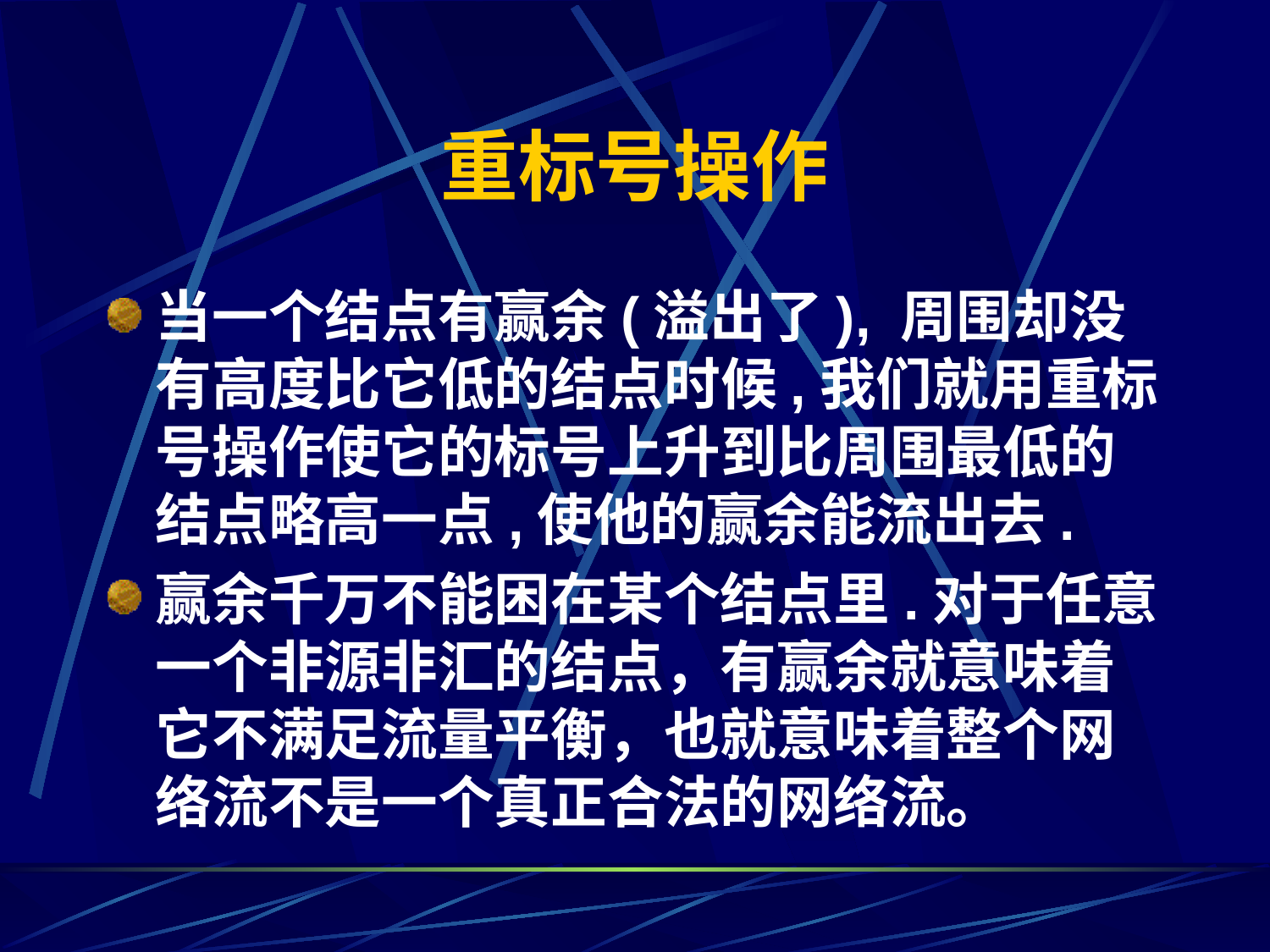

# 重标号操作
当一个结点有赢余(溢出了), 周围却没有高度比它低的结点时候,我们就用重标号操作使它的标号上升到比周围最低的结点略高一点,使他的赢余能流出去.
赢余千万不能困在某个结点里.对于任意一个非源非汇的结点，有赢余就意味着它不满足流量平衡，也就意味着整个网络流不是一个真正合法的网络流。